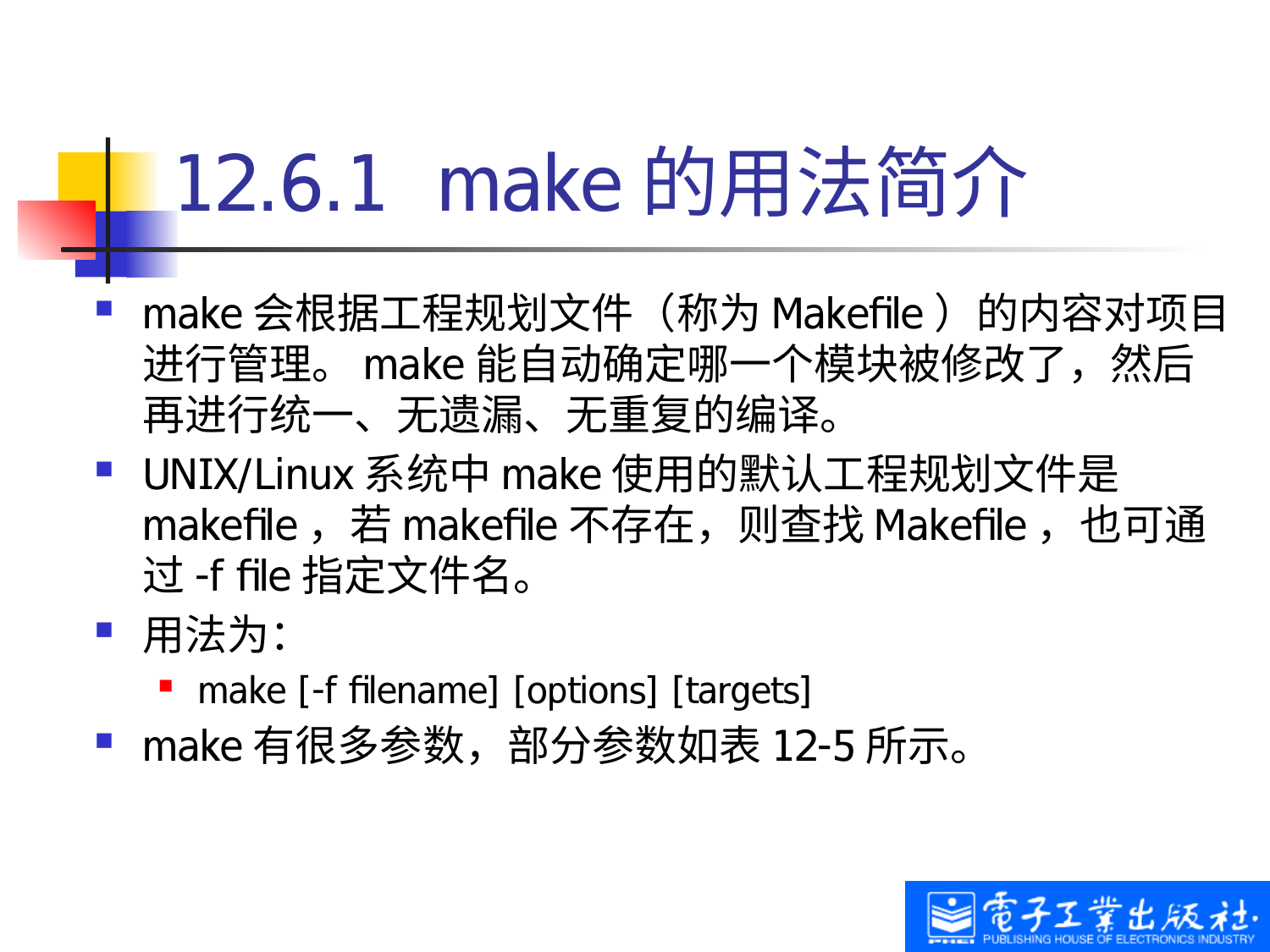

# 12.6.1  make的用法简介
make会根据工程规划文件（称为Makefile）的内容对项目进行管理。make能自动确定哪一个模块被修改了，然后再进行统一、无遗漏、无重复的编译。
UNIX/Linux系统中make使用的默认工程规划文件是makefile，若makefile不存在，则查找Makefile，也可通过-f file指定文件名。
用法为：
make [-f filename] [options] [targets]
make有很多参数，部分参数如表12-5所示。